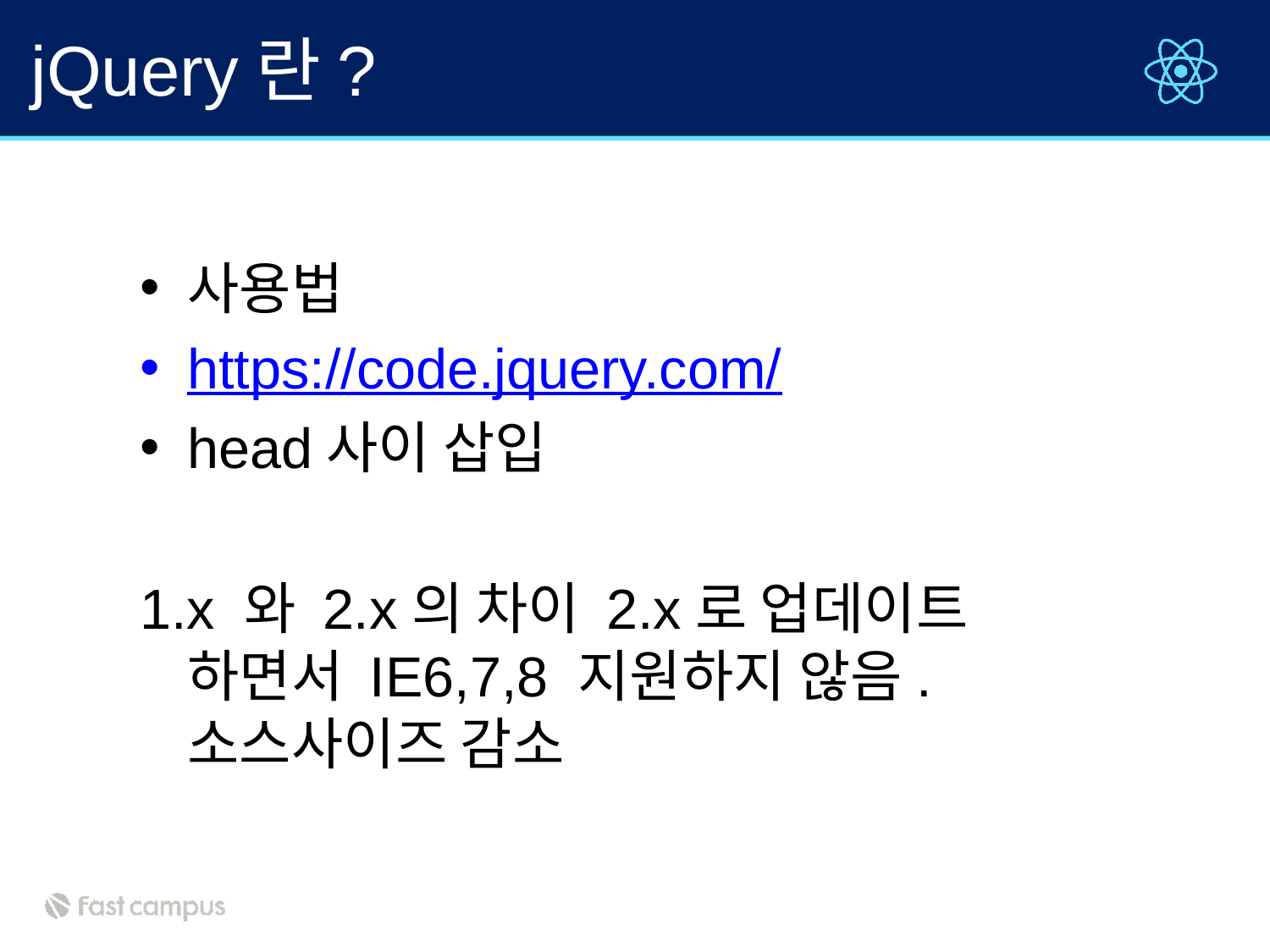

# jQuery란?
사용법
https://code.jquery.com/
head사이 삽입

1.x 와 2.x의 차이 2.x로 업데이트 하면서 IE6,7,8 지원하지 않음. 소스사이즈 감소